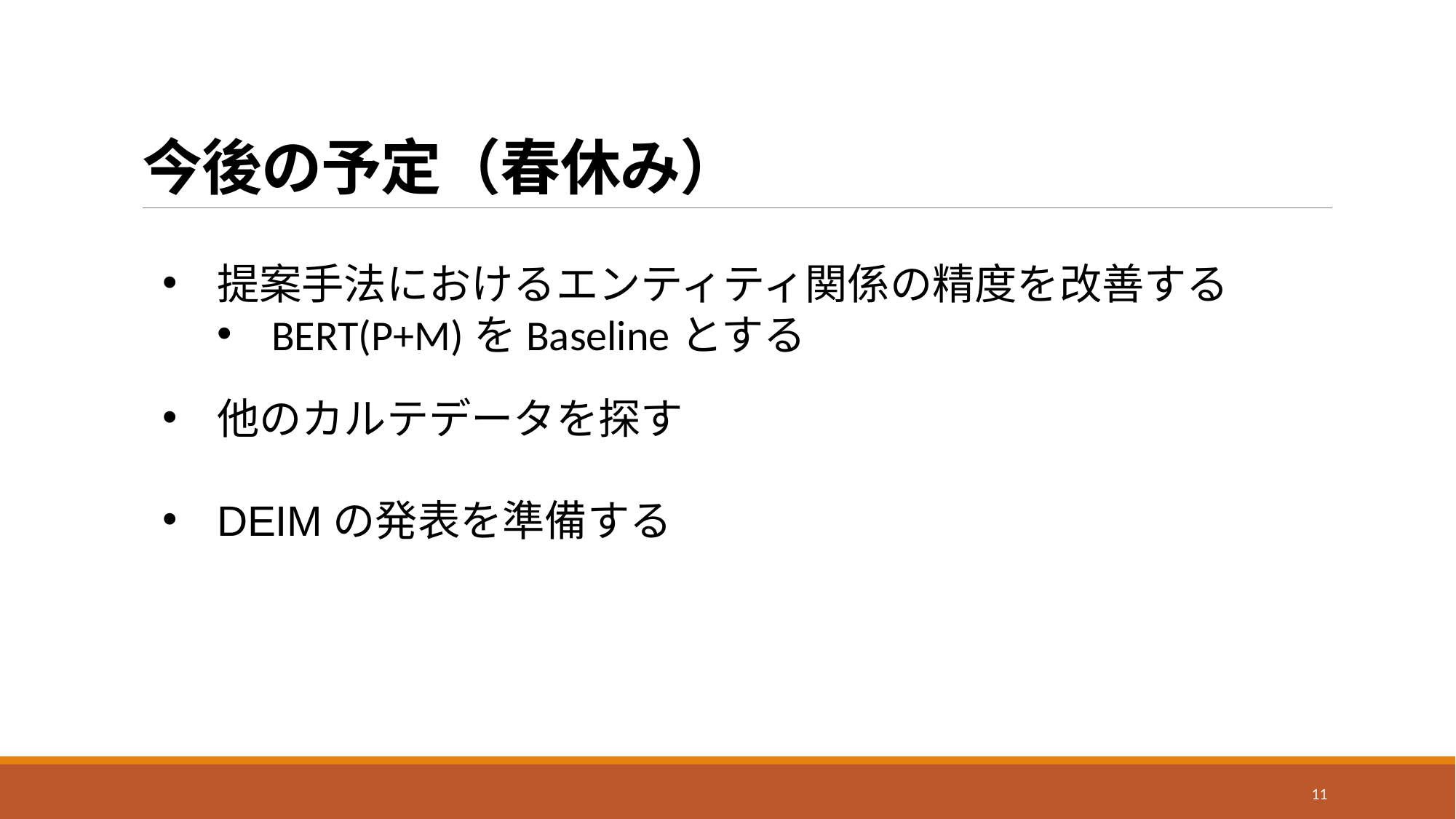

# 今後の予定（春休み）
提案手法におけるエンティティ関係の精度を改善する
BERT(P+M)をBaselineとする

他のカルテデータを探す

DEIMの発表を準備する
11